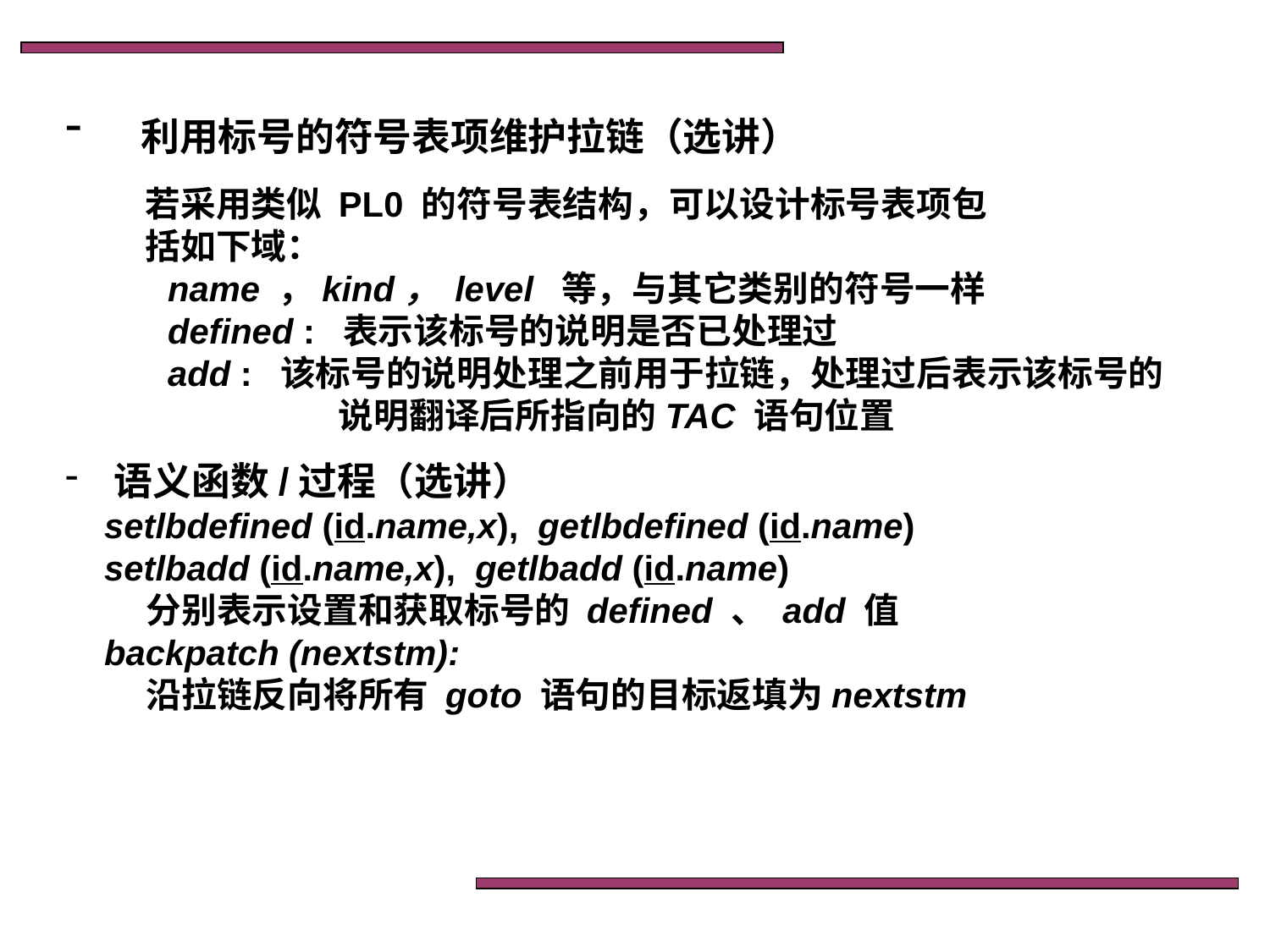

利用标号的符号表项维护拉链（选讲）

 若采用类似 PL0 的符号表结构，可以设计标号表项包
 括如下域：
    name ，kind， level  等，与其它类别的符号一样
    defined :  表示该标号的说明是否已处理过
    add :  该标号的说明处理之前用于拉链，处理过后表示该标号的说明翻译后所指向的TAC 语句位置

   语义函数/过程（选讲）
    setlbdefined (id.name,x),  getlbdefined (id.name)
    setlbadd (id.name,x),  getlbadd (id.name)
         分别表示设置和获取标号的 defined 、 add 值
    backpatch (nextstm):
         沿拉链反向将所有 goto 语句的目标返填为nextstm
61